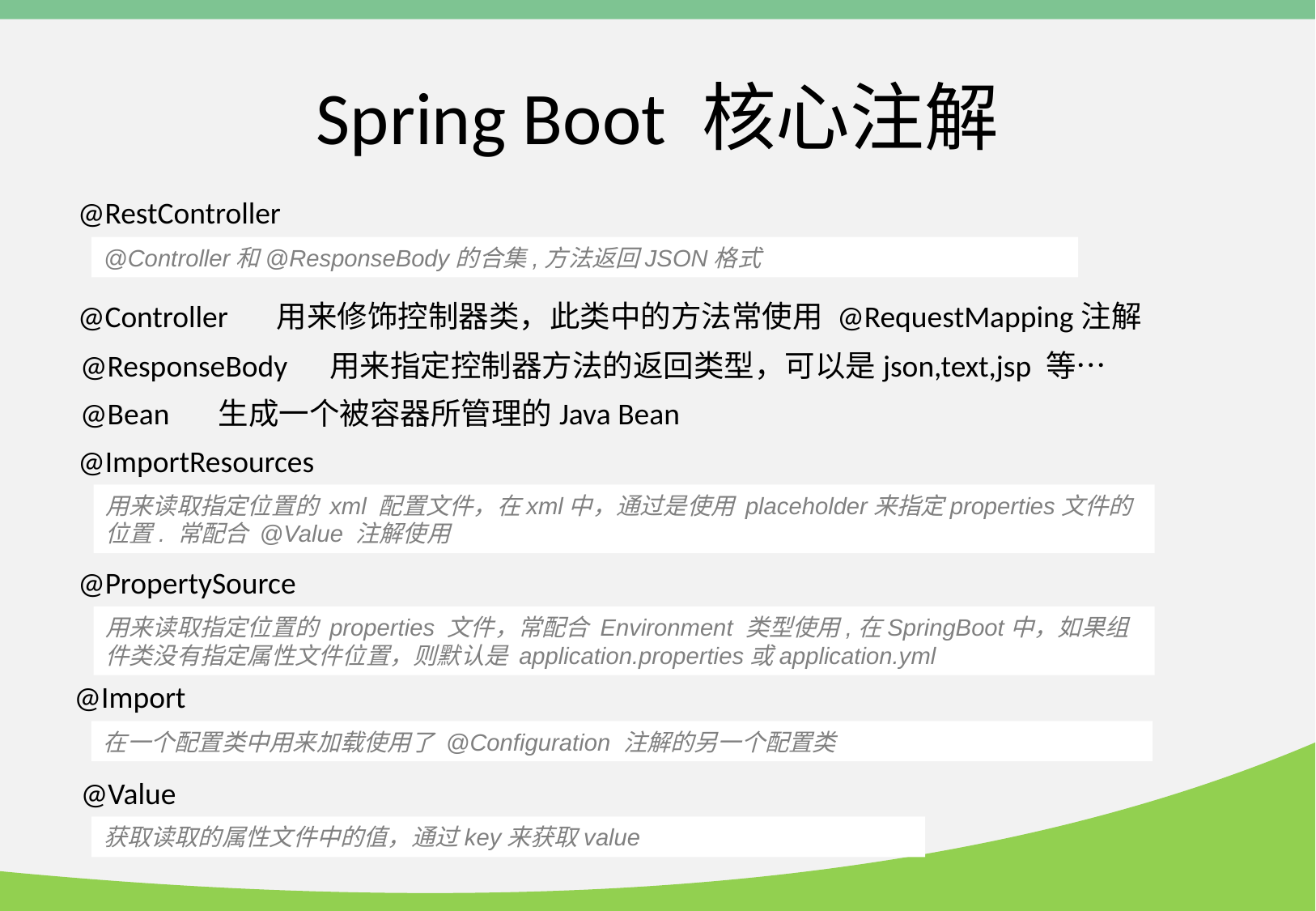

# Spring Boot 核心注解
@RestController
@Controller和@ResponseBody的合集,方法返回JSON格式
@Controller      用来修饰控制器类，此类中的方法常使用 @RequestMapping注解
@ResponseBody     用来指定控制器方法的返回类型，可以是json,text,jsp 等…
@Bean      生成一个被容器所管理的Java Bean
@ImportResources
用来读取指定位置的 xml 配置文件，在xml中，通过是使用 placeholder来指定properties文件的位置. 常配合 @Value 注解使用
@PropertySource
用来读取指定位置的 properties 文件，常配合 Environment 类型使用,在SpringBoot中，如果组件类没有指定属性文件位置，则默认是 application.properties或application.yml
@Import
在一个配置类中用来加载使用了 @Configuration 注解的另一个配置类
@Value
获取读取的属性文件中的值，通过key来获取value